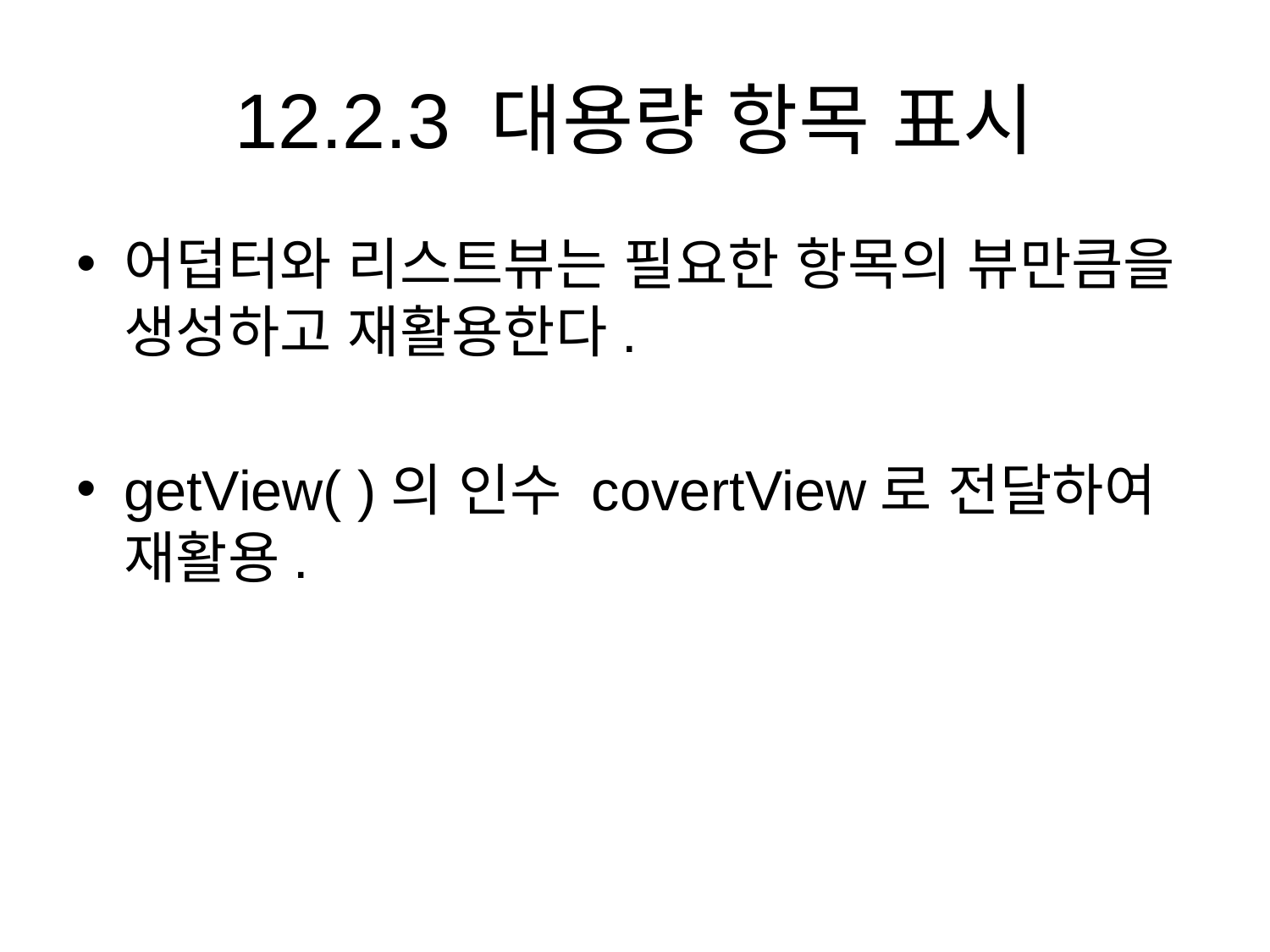

# 12.2.3 대용량 항목 표시
어덥터와 리스트뷰는 필요한 항목의 뷰만큼을 생성하고 재활용한다.

getView( )의 인수 covertView로 전달하여 재활용.